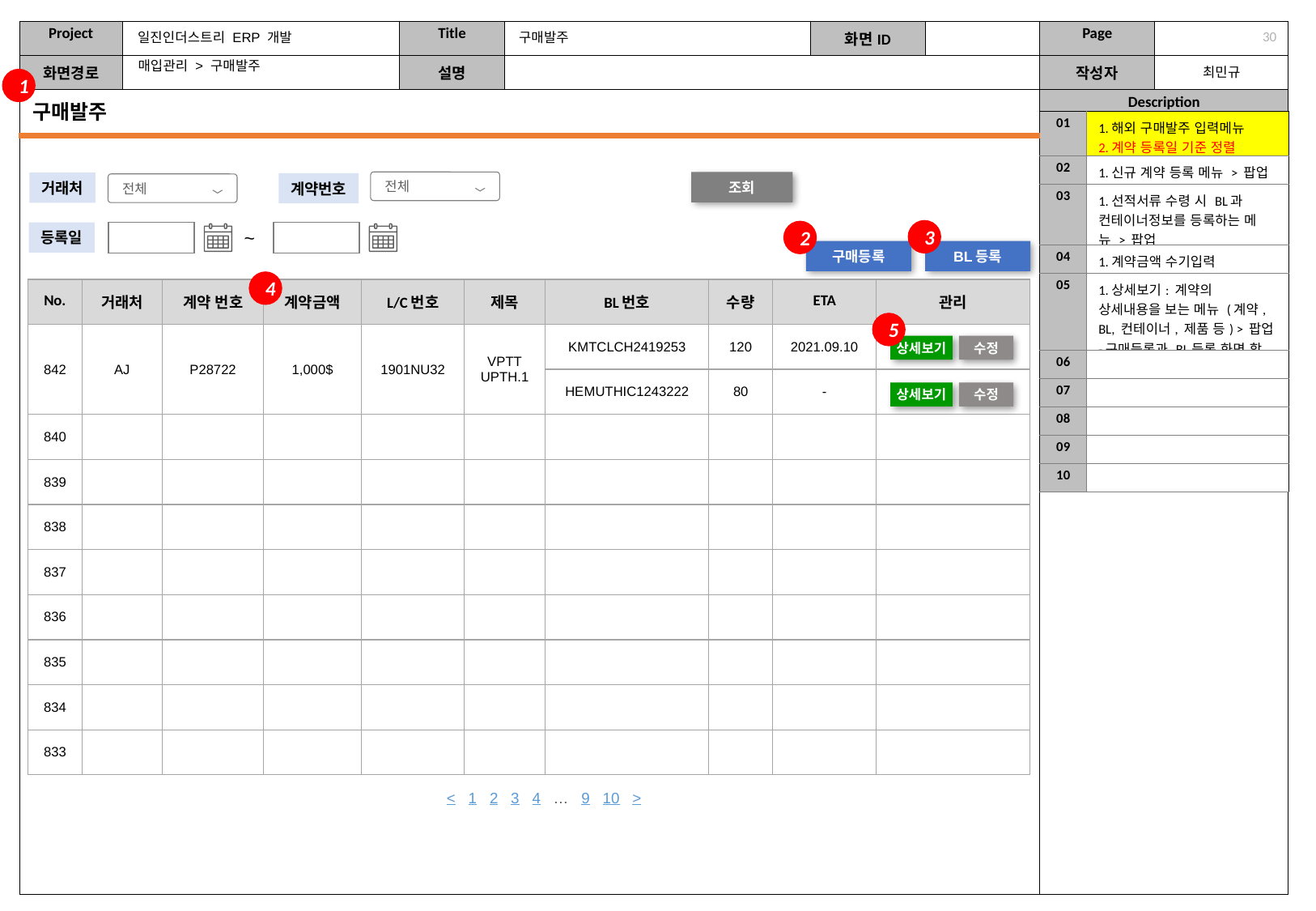

일진인더스트리 ERP 개발

구매발주
30
매입관리 > 구매발주

1
구매발주
| 01 | 1.해외 구매발주 입력메뉴 2.계약 등록일 기준 정렬 |
| --- | --- |
| 02 | 1.신규 계약 등록 메뉴 > 팝업 |
| 03 | 1.선적서류 수령 시 BL과 컨테이너정보를 등록하는 메뉴 > 팝업 |
| 04 | 1.계약금액 수기입력 |
| 05 | 1.상세보기: 계약의 상세내용을 보는 메뉴 (계약, BL, 컨테이너, 제품 등) > 팝업 -구매등록과 BL등록 화면 합 |
| 06 |  |
| 07 |  |
| 08 |  |
| 09 |  |
| 10 |  |
전체

조회
거래처
계약번호
전체

3
~
2

등록일

구매등록
BL등록
4
| No. | 거래처 | 계약 번호 | 계약금액 | L/C번호 | 제목 | BL번호 | 수량 | ETA | 관리 |
| --- | --- | --- | --- | --- | --- | --- | --- | --- | --- |
| 842 | AJ | P28722 | 1,000$ | 1901NU32 | VPTT UPTH.1 | KMTCLCH2419253 | 120 | 2021.09.10 |  |
|  |  |  |  |  | UPTH.1 | HEMUTHIC1243222 | 80 | - |  |
| 840 |  |  |  |  |  |  |  |  |  |
| 839 |  |  |  |  |  |  |  |  |  |
| 838 |  |  |  |  |  |  |  |  |  |
| 837 |  |  |  |  |  |  |  |  |  |
| 836 |  |  |  |  |  |  |  |  |  |
| 835 |  |  |  |  |  |  |  |  |  |
| 834 |  |  |  |  |  |  |  |  |  |
| 833 |  |  |  |  |  |  |  |  |  |
5
상세보기
수정
상세보기
수정
<   1   2   3   4   …   9   10   >